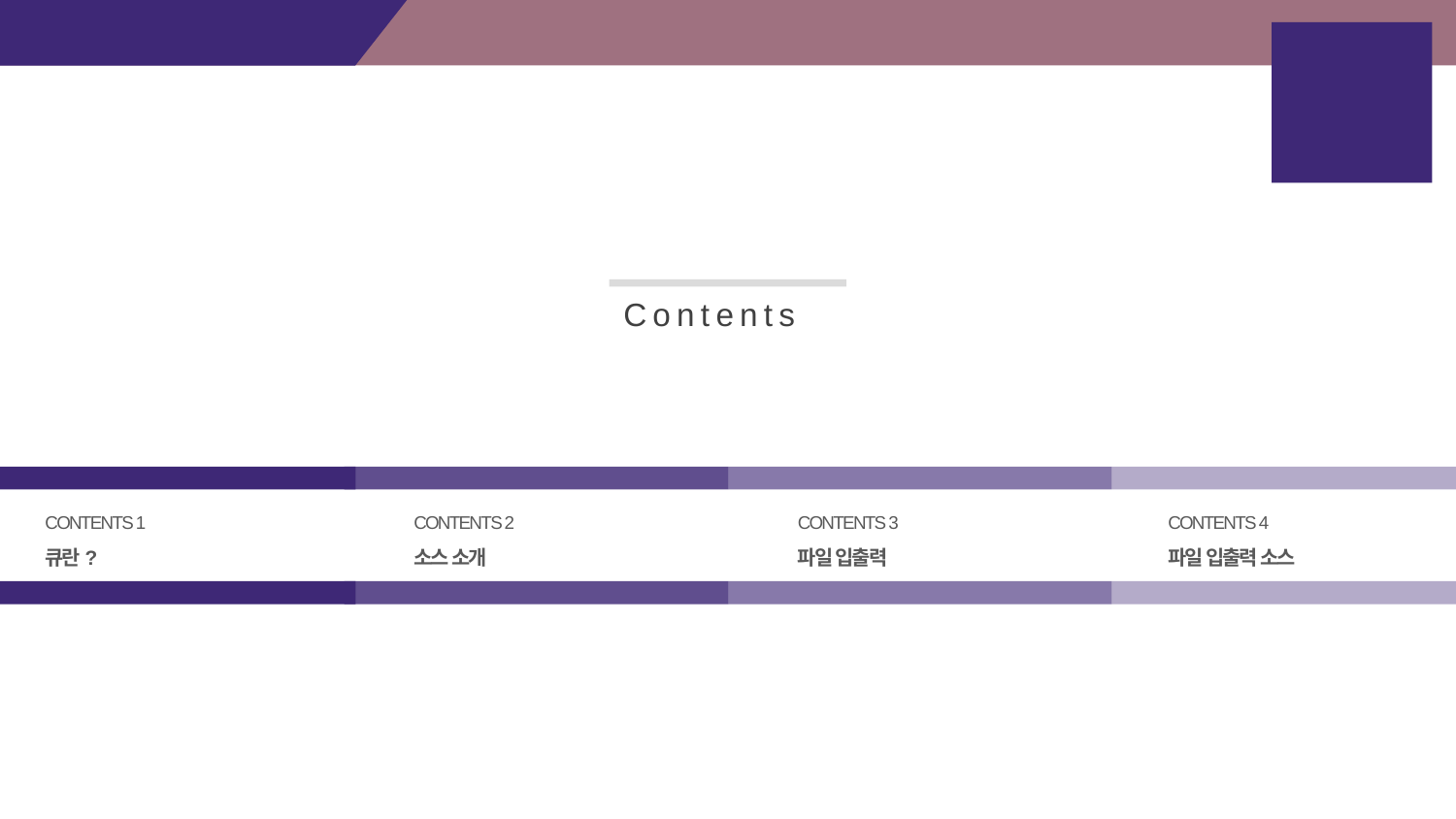

배열을
이용한
원형큐

Contents

CONTENTS 1
큐란?
CONTENTS 2
소스 소개
CONTENTS 3
파일 입출력
CONTENTS 4
파일 입출력 소스